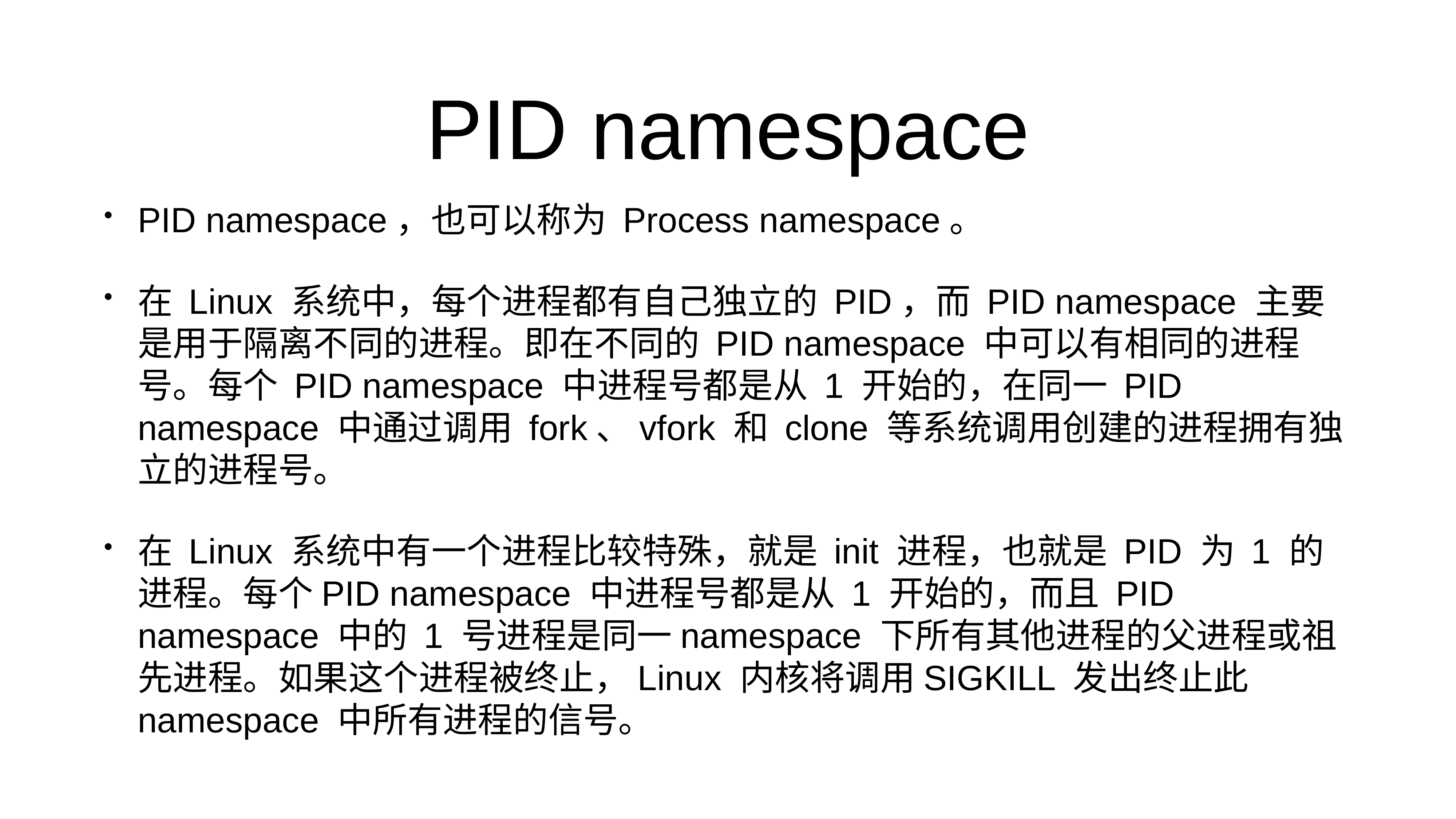

# PID namespace
PID namespace，也可以称为 Process namespace。
在 Linux 系统中，每个进程都有自己独立的 PID，而 PID namespace 主要是用于隔离不同的进程。即在不同的 PID namespace 中可以有相同的进程号。每个 PID namespace 中进程号都是从 1 开始的，在同一 PID namespace 中通过调用 fork、vfork 和 clone 等系统调用创建的进程拥有独立的进程号。
在 Linux 系统中有一个进程比较特殊，就是 init 进程，也就是 PID 为 1 的进程。每个PID namespace 中进程号都是从 1 开始的，而且 PID namespace 中的 1 号进程是同一namespace 下所有其他进程的父进程或祖先进程。如果这个进程被终止，Linux 内核将调用SIGKILL 发出终止此 namespace 中所有进程的信号。